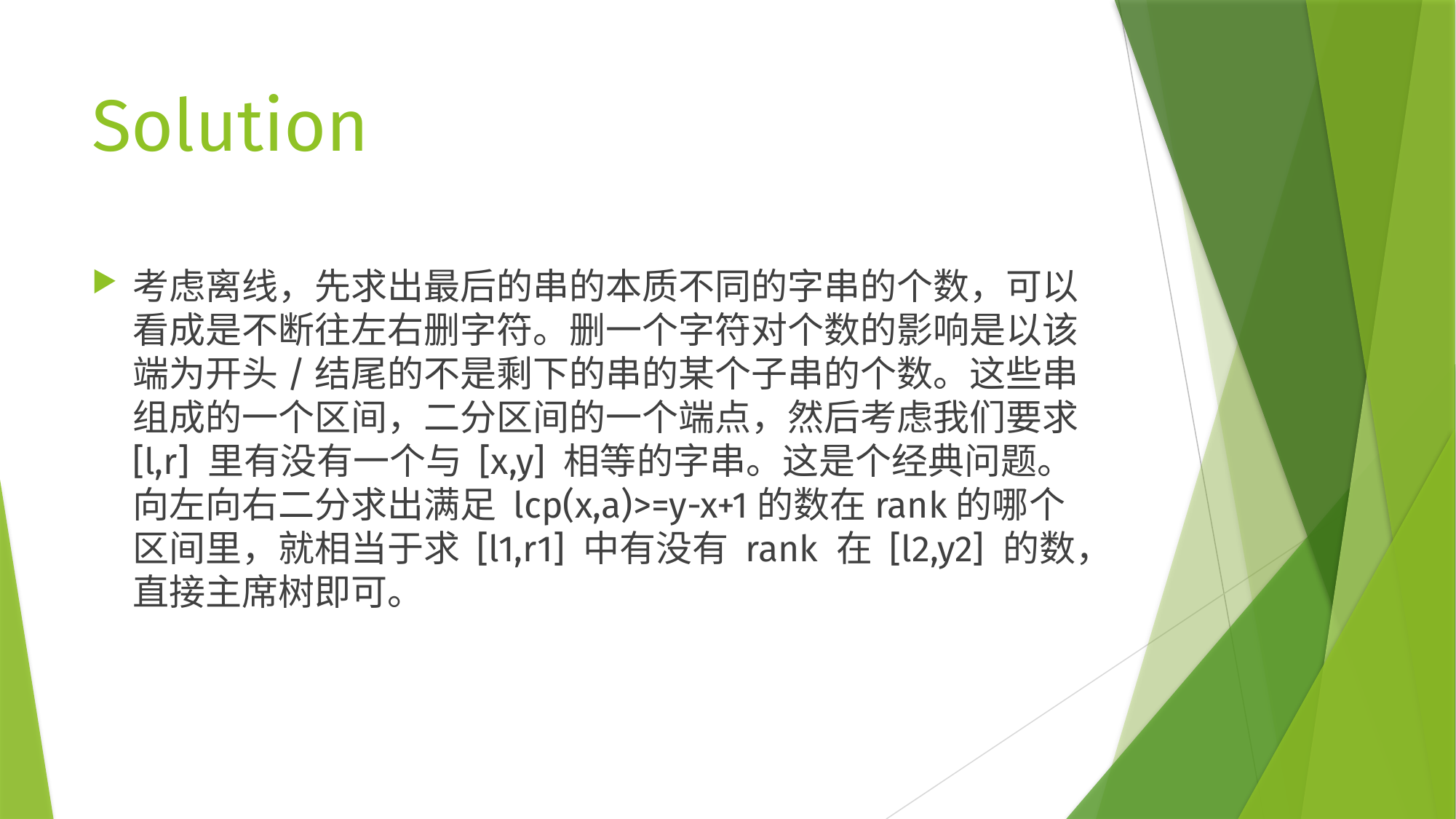

# Solution
考虑离线，先求出最后的串的本质不同的字串的个数，可以看成是不断往左右删字符。删一个字符对个数的影响是以该端为开头/结尾的不是剩下的串的某个子串的个数。这些串组成的一个区间，二分区间的一个端点，然后考虑我们要求   [l,r] 里有没有一个与 [x,y] 相等的字串。这是个经典问题。向左向右二分求出满足 lcp(x,a)>=y-x+1的数在rank的哪个区间里，就相当于求 [l1,r1] 中有没有 rank 在 [l2,y2] 的数，直接主席树即可。